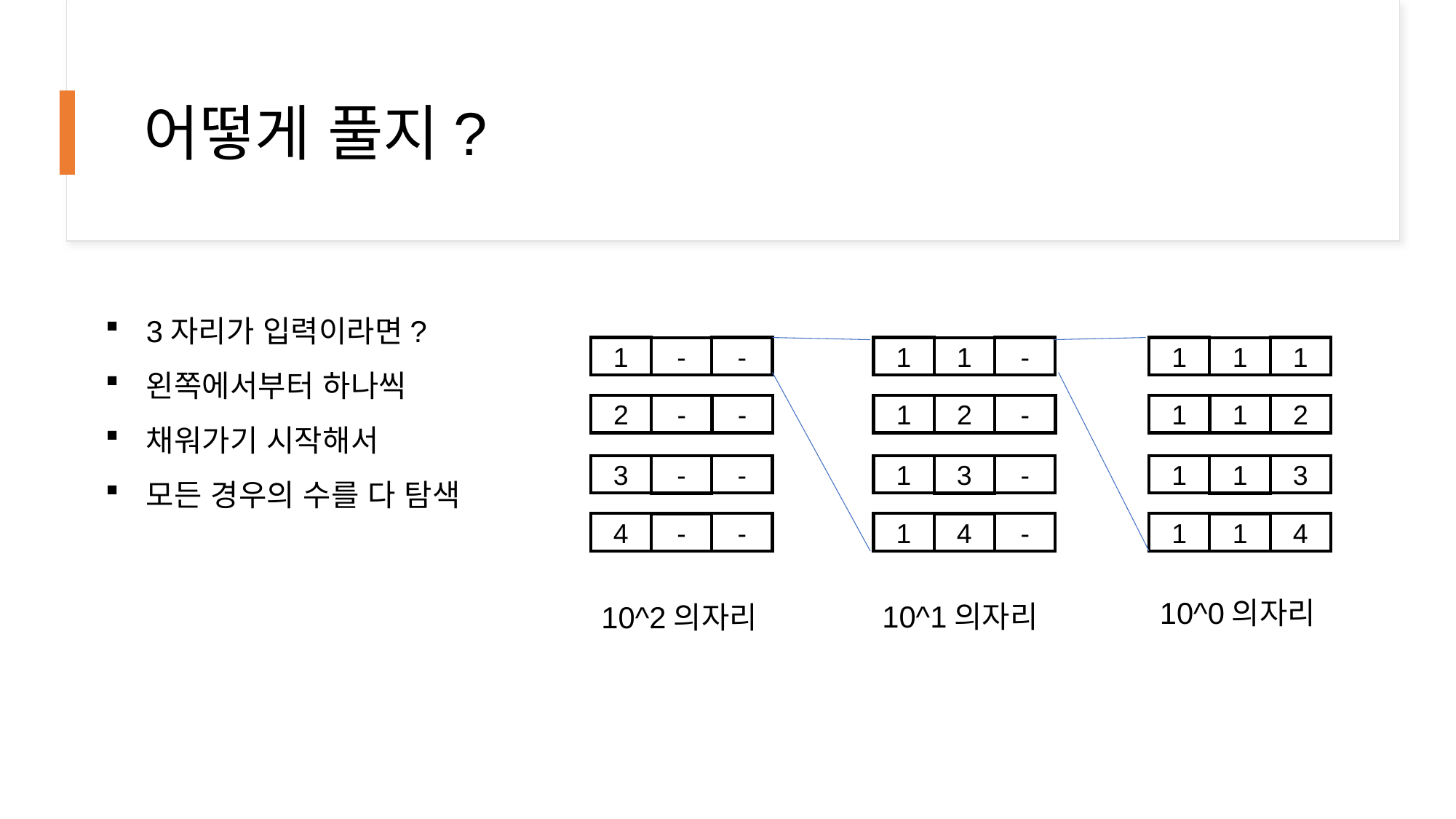

# 어떻게 풀지?

3자리가 입력이라면?
왼쪽에서부터 하나씩
채워가기 시작해서
모든 경우의 수를 다 탐색
1
-
1
-
1
1
-
1
1
2
-
1
-
1
2
-
2
1
3
-
1
-
1
3
-
3
1
4
-
1
-
1
4
-
4
1
10^0의자리
10^1의자리
10^2의자리